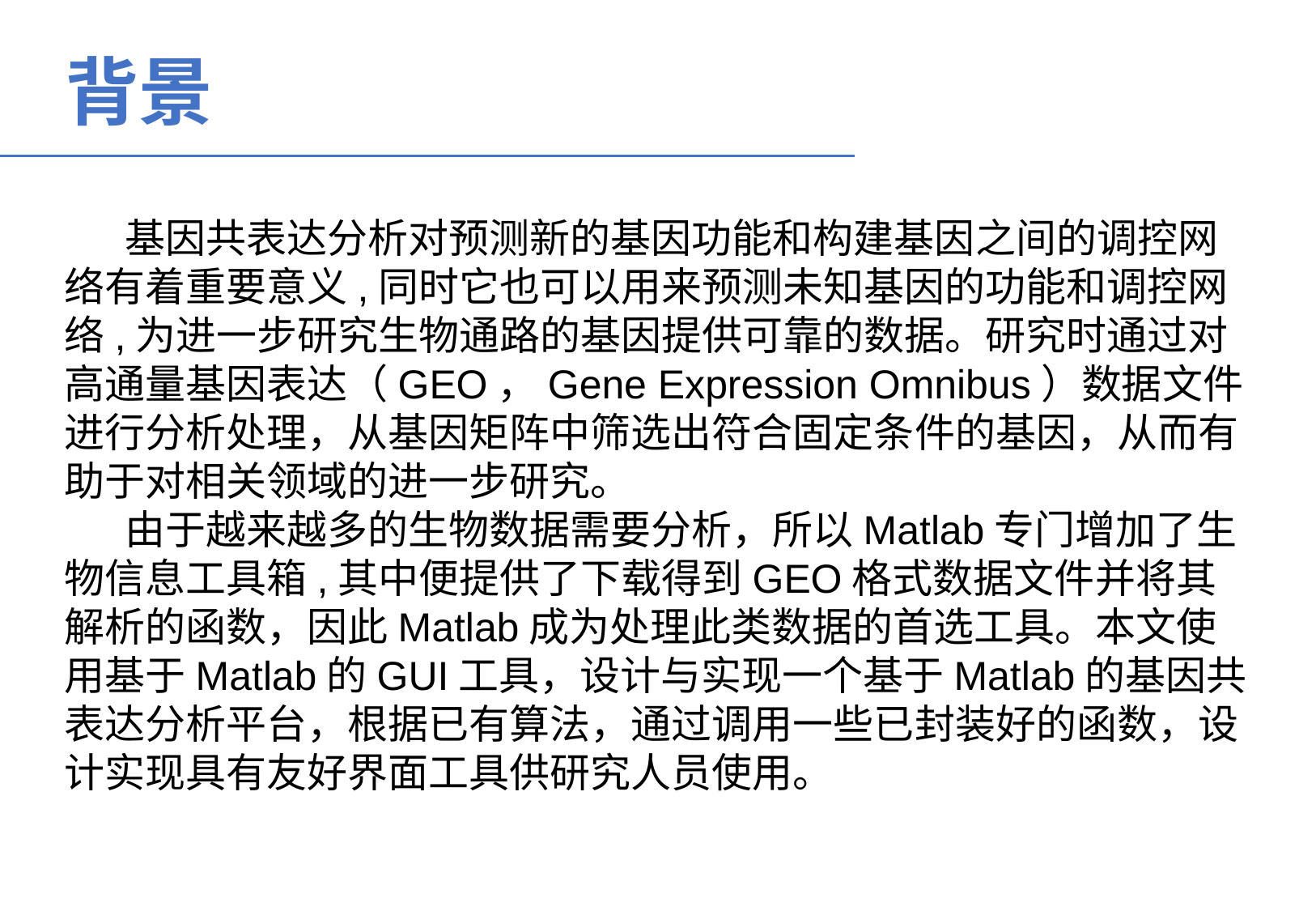

背景
基因共表达分析对预测新的基因功能和构建基因之间的调控网络有着重要意义,同时它也可以用来预测未知基因的功能和调控网络,为进一步研究生物通路的基因提供可靠的数据。研究时通过对高通量基因表达（GEO，Gene Expression Omnibus）数据文件进行分析处理，从基因矩阵中筛选出符合固定条件的基因，从而有助于对相关领域的进一步研究。
由于越来越多的生物数据需要分析，所以Matlab专门增加了生物信息工具箱,其中便提供了下载得到GEO格式数据文件并将其解析的函数，因此Matlab成为处理此类数据的首选工具。本文使用基于Matlab的GUI工具，设计与实现一个基于Matlab的基因共表达分析平台，根据已有算法，通过调用一些已封装好的函数，设计实现具有友好界面工具供研究人员使用。